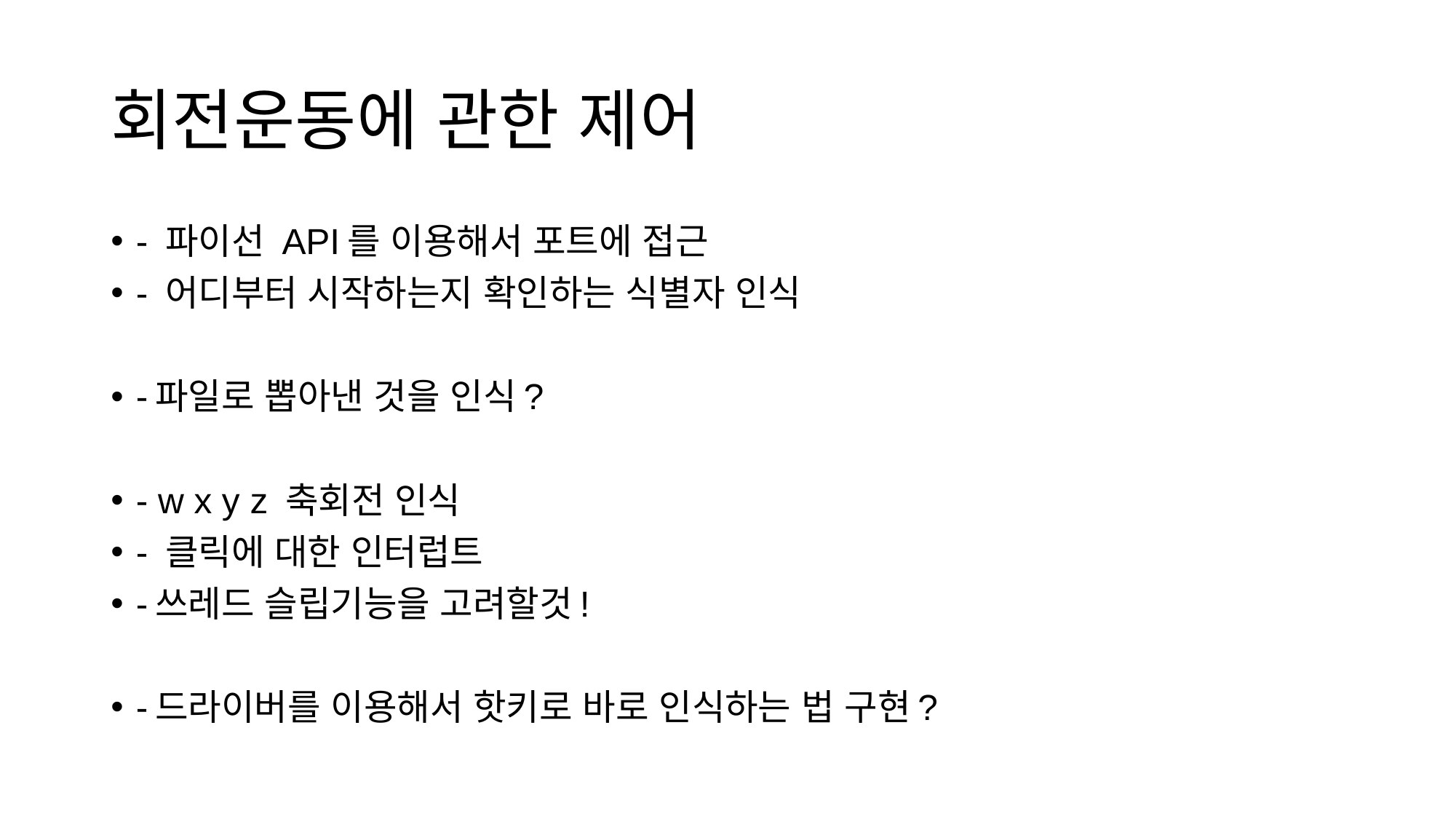

# 회전운동에 관한 제어
- 파이선 API를 이용해서 포트에 접근
- 어디부터 시작하는지 확인하는 식별자 인식

-파일로 뽑아낸 것을 인식?

- w x y z 축회전 인식
- 클릭에 대한 인터럽트
-쓰레드 슬립기능을 고려할것!

-드라이버를 이용해서 핫키로 바로 인식하는 법 구현?